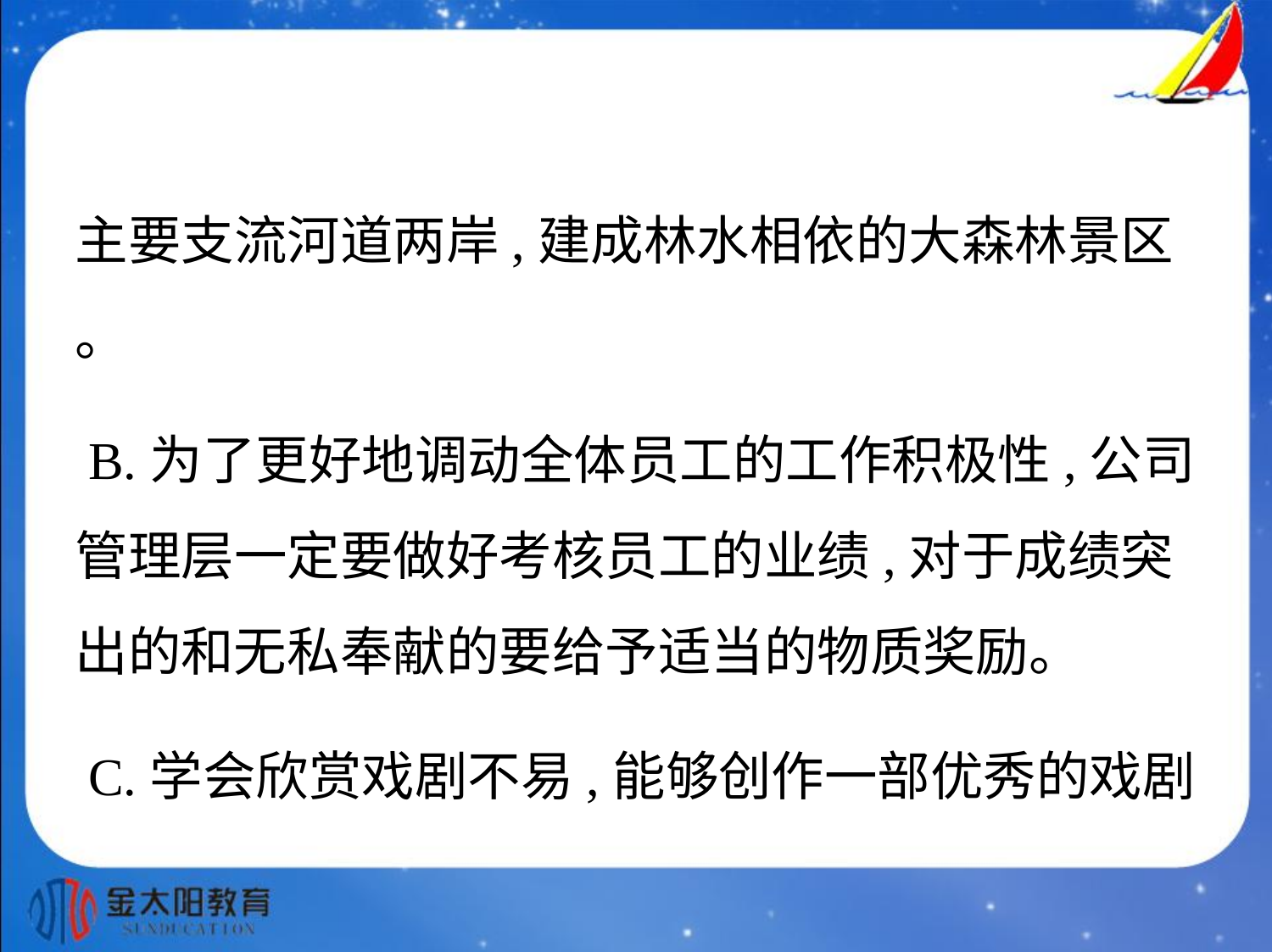

主要支流河道两岸,建成林水相依的大森林景区
。
 B.为了更好地调动全体员工的工作积极性,公司
管理层一定要做好考核员工的业绩,对于成绩突
出的和无私奉献的要给予适当的物质奖励。
 C.学会欣赏戏剧不易,能够创作一部优秀的戏剧